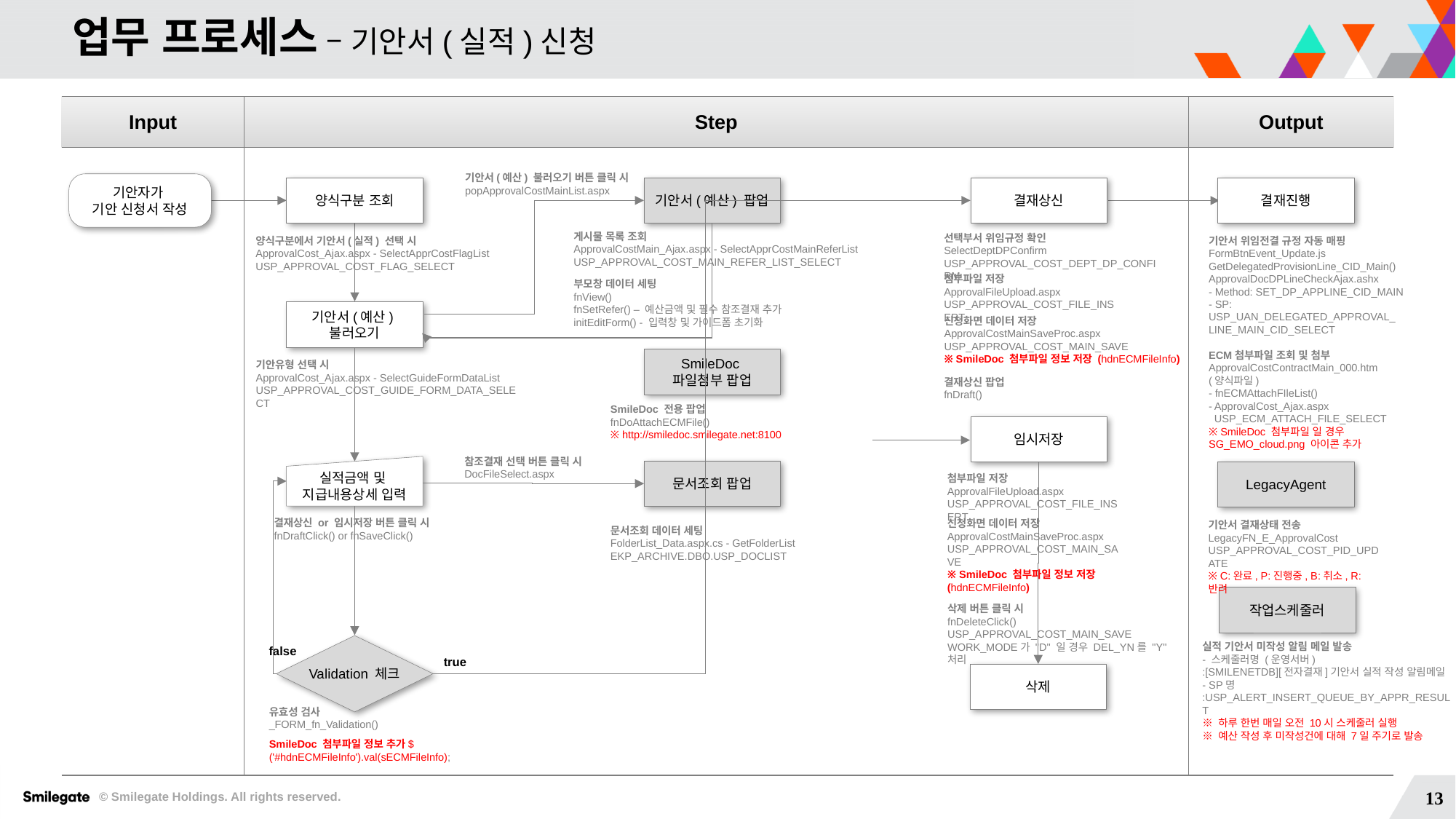

# 업무 프로세스 – 기안서(실적)신청
| Input | Step | Output |
| --- | --- | --- |
|  |  |  |
기안서(예산) 불러오기 버튼 클릭 시
popApprovalCostMainList.aspx
기안자가
기안 신청서 작성
양식구분 조회
기안서(예산) 팝업
결재상신
결재진행
게시물 목록 조회
ApprovalCostMain_Ajax.aspx - SelectApprCostMainReferList
USP_APPROVAL_COST_MAIN_REFER_LIST_SELECT
선택부서 위임규정 확인
SelectDeptDPConfirm
USP_APPROVAL_COST_DEPT_DP_CONFIRM
기안서 위임전결 규정 자동 매핑
FormBtnEvent_Update.js GetDelegatedProvisionLine_CID_Main()
ApprovalDocDPLineCheckAjax.ashx
- Method: SET_DP_APPLINE_CID_MAIN
- SP: USP_UAN_DELEGATED_APPROVAL_
LINE_MAIN_CID_SELECT

ECM첨부파일 조회 및 첨부
ApprovalCostContractMain_000.htm
(양식파일)
- fnECMAttachFIleList()
- ApprovalCost_Ajax.aspx
  USP_ECM_ATTACH_FILE_SELECT
※ SmileDoc 첨부파일 일 경우
SG_EMO_cloud.png 아이콘 추가

양식구분에서 기안서(실적) 선택 시
ApprovalCost_Ajax.aspx - SelectApprCostFlagList
USP_APPROVAL_COST_FLAG_SELECT
첨부파일 저장
ApprovalFileUpload.aspx
USP_APPROVAL_COST_FILE_INSERT
부모창 데이터 세팅
fnView()
fnSetRefer() – 예산금액 및 필수 참조결재 추가
initEditForm() - 입력창 및 가이드폼 초기화
기안서(예산)
불러오기
신청화면 데이터 저장
ApprovalCostMainSaveProc.aspx
USP_APPROVAL_COST_MAIN_SAVE
※ SmileDoc 첨부파일 정보 저장 (hdnECMFileInfo)
SmileDoc
파일첨부 팝업
기안유형 선택 시
ApprovalCost_Ajax.aspx - SelectGuideFormDataList
USP_APPROVAL_COST_GUIDE_FORM_DATA_SELECT
결재상신 팝업
fnDraft()
SmileDoc 전용 팝업
fnDoAttachECMFile()
※ http://smiledoc.smilegate.net:8100
임시저장
참조결재 선택 버튼 클릭 시DocFileSelect.aspx
실적금액 및
지급내용상세 입력
문서조회 팝업
LegacyAgent
첨부파일 저장
ApprovalFileUpload.aspx
USP_APPROVAL_COST_FILE_INSERT
결재상신 or 임시저장 버튼 클릭 시
fnDraftClick() or fnSaveClick()
신청화면 데이터 저장
ApprovalCostMainSaveProc.aspx
USP_APPROVAL_COST_MAIN_SAVE
※ SmileDoc 첨부파일 정보 저장 (hdnECMFileInfo)

기안서 결재상태 전송
LegacyFN_E_ApprovalCost
USP_APPROVAL_COST_PID_UPDATE
※ C:완료, P:진행중, B:취소, R:반려
문서조회 데이터 세팅
FolderList_Data.aspx.cs - GetFolderList
EKP_ARCHIVE.DBO.USP_DOCLIST
작업스케줄러
삭제 버튼 클릭 시
fnDeleteClick()
USP_APPROVAL_COST_MAIN_SAVE
WORK_MODE가 "D" 일 경우 DEL_YN를 "Y"처리
실적 기안서 미작성 알림 메일 발송
- 스케줄러명 (운영서버)
:[SMILENETDB][전자결재]기안서 실적 작성 알림메일
- SP명
:USP_ALERT_INSERT_QUEUE_BY_APPR_RESULT
※ 하루 한번 매일 오전 10시 스케줄러 실행
※ 예산 작성 후 미작성건에 대해 7일 주기로 발송
Validation 체크
false
true
삭제
유효성 검사
_FORM_fn_Validation()
SmileDoc 첨부파일 정보 추가$('#hdnECMFileInfo').val(sECMFileInfo);
13